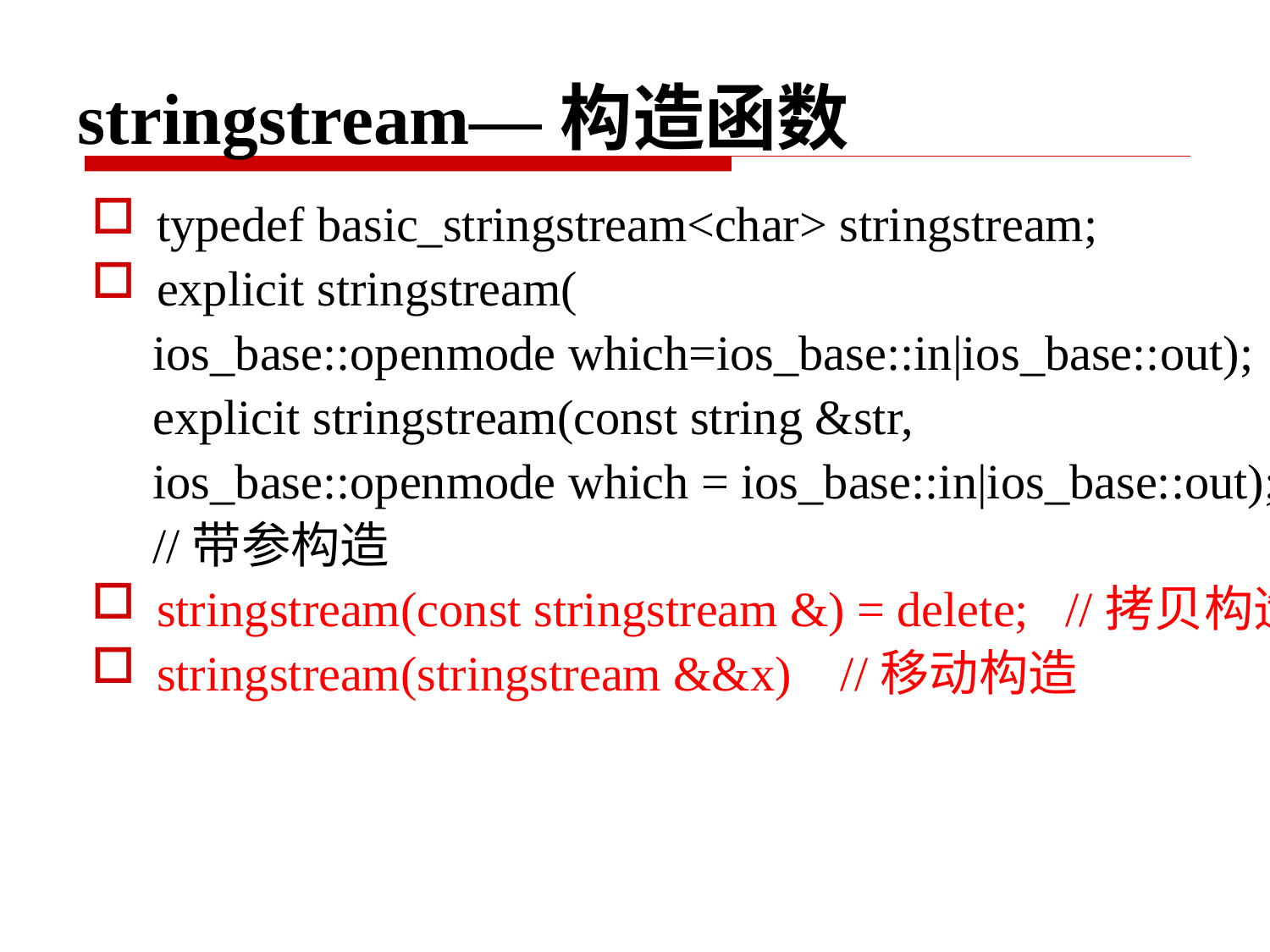

# stringstream—构造函数
typedef basic_stringstream<char> stringstream;
explicit stringstream(
     ios_base::openmode which=ios_base::in|ios_base::out);
     explicit stringstream(const string &str,
     ios_base::openmode which = ios_base::in|ios_base::out);
     //带参构造
stringstream(const stringstream &) = delete;   //拷贝构造
stringstream(stringstream &&x)    //移动构造